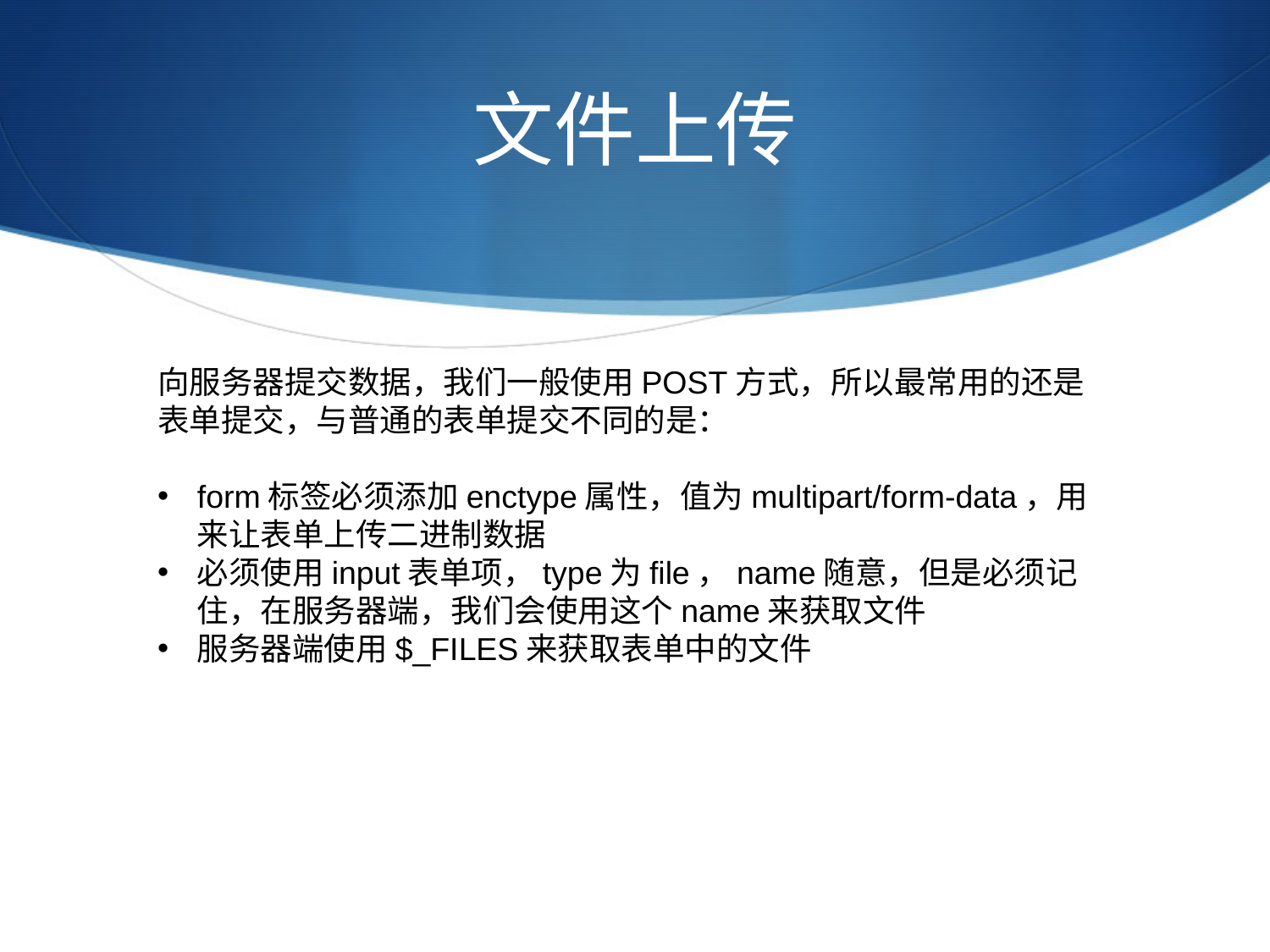

# 文件上传
向服务器提交数据，我们一般使用POST方式，所以最常用的还是表单提交，与普通的表单提交不同的是：

form标签必须添加enctype属性，值为multipart/form-data，用来让表单上传二进制数据
必须使用input表单项，type为file，name随意，但是必须记住，在服务器端，我们会使用这个name来获取文件
服务器端使用$_FILES来获取表单中的文件